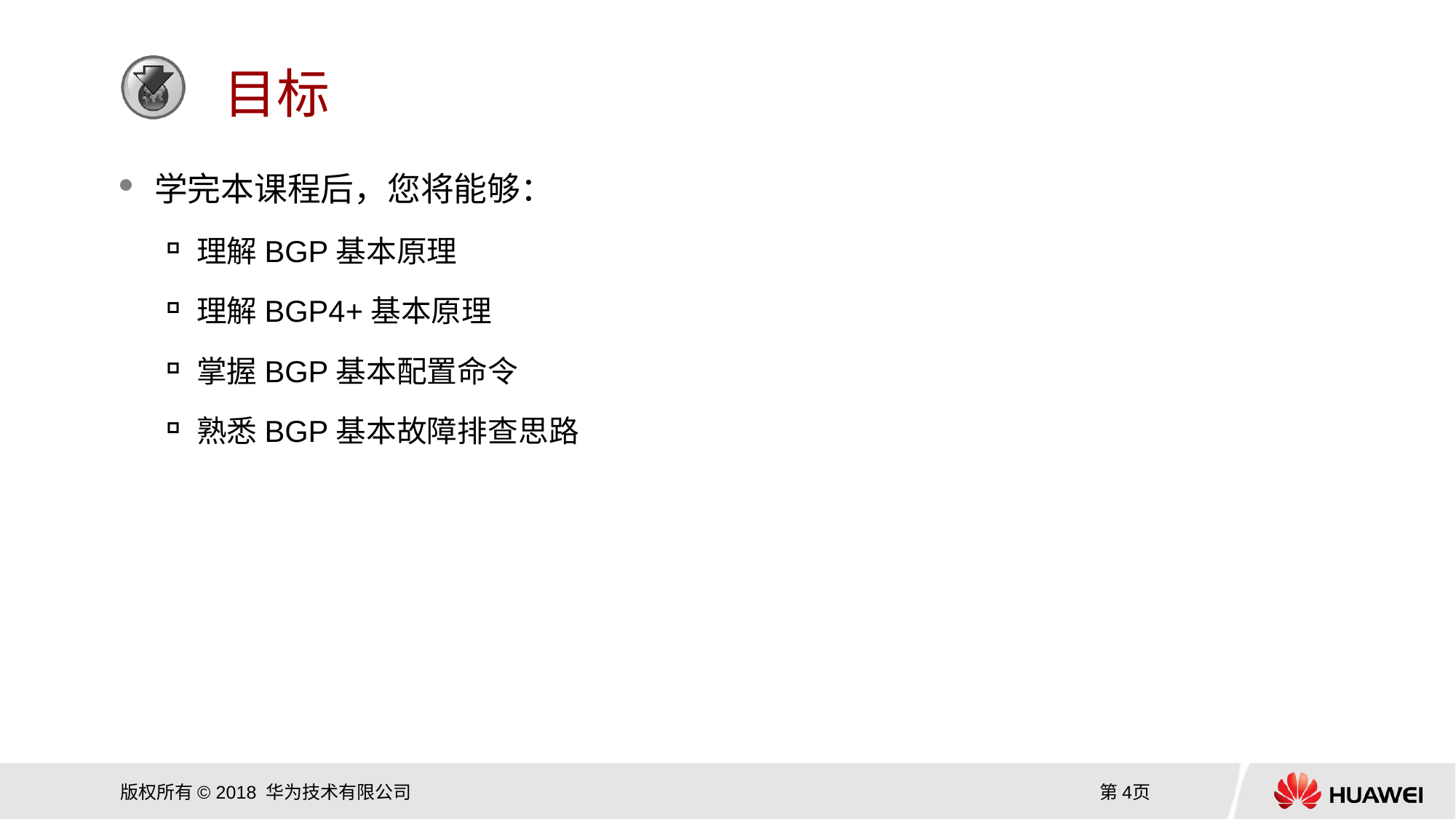

学完本课程后，您将能够：
理解BGP基本原理
理解BGP4+基本原理
掌握BGP基本配置命令
熟悉BGP基本故障排查思路